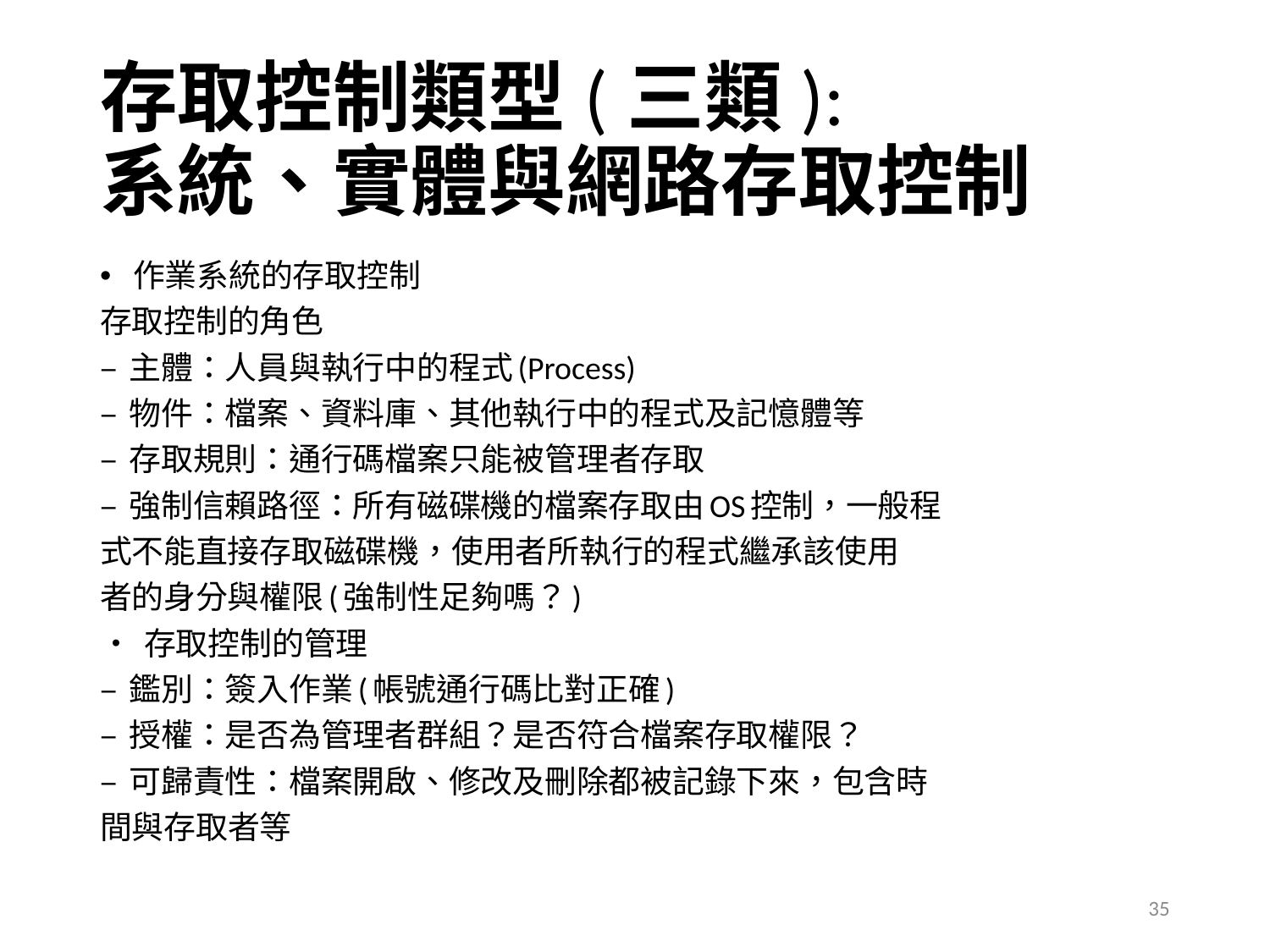

# 存取控制類型(三類): 系統、實體與網路存取控制
作業系統的存取控制
存取控制的角色
– 主體：人員與執行中的程式(Process)
– 物件：檔案、資料庫、其他執行中的程式及記憶體等
– 存取規則：通行碼檔案只能被管理者存取
– 強制信賴路徑：所有磁碟機的檔案存取由OS控制，一般程
式不能直接存取磁碟機，使用者所執行的程式繼承該使用
者的身分與權限(強制性足夠嗎？)
• 存取控制的管理
– 鑑別：簽入作業(帳號通行碼比對正確)
– 授權：是否為管理者群組？是否符合檔案存取權限？
– 可歸責性：檔案開啟、修改及刪除都被記錄下來，包含時
間與存取者等
35